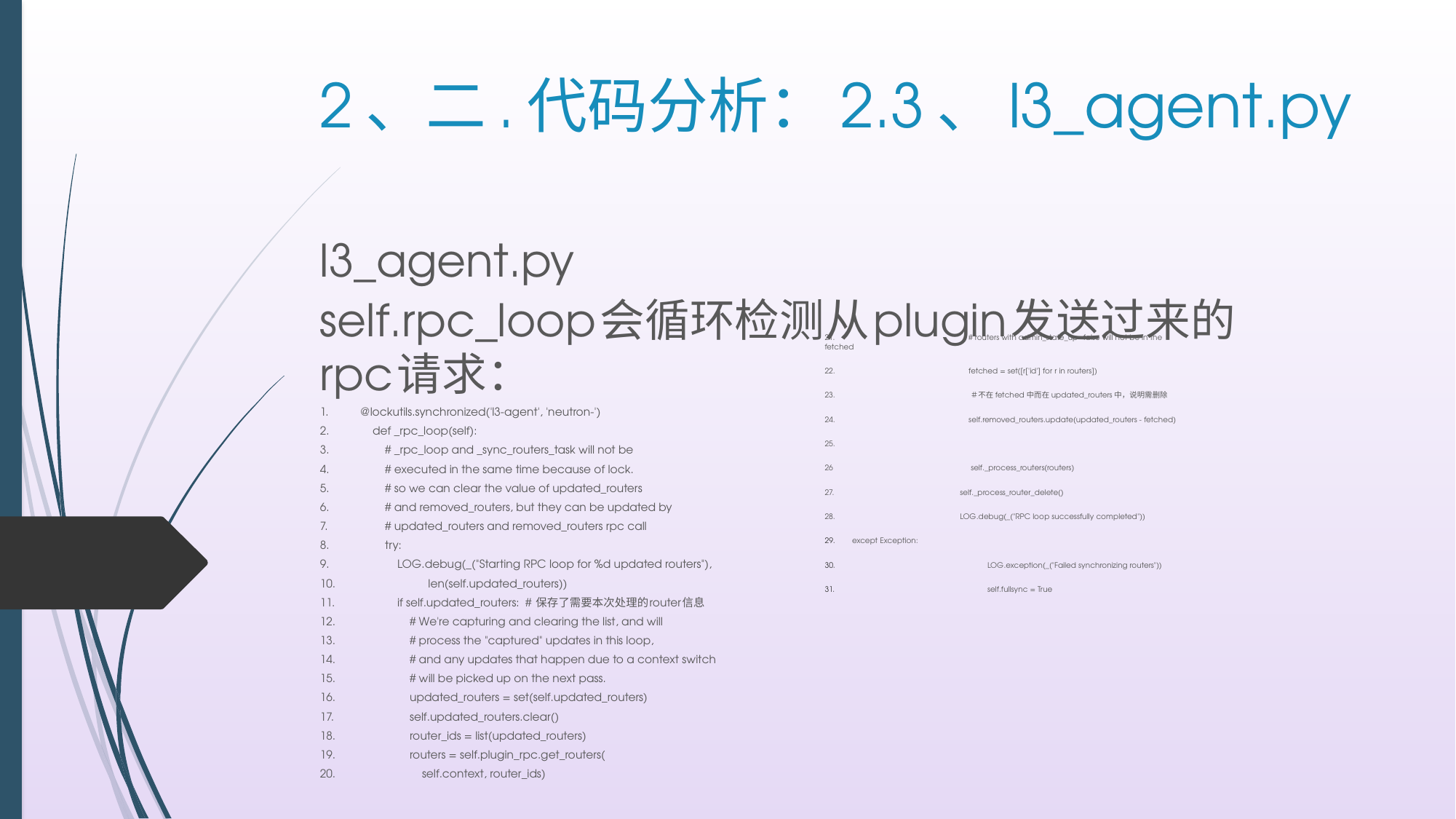

# 2、二.代码分析：2.3、l3_agent.py
l3_agent.py
self.rpc_loop会循环检测从plugin发送过来的rpc请求：
1.	@lockutils.synchronized('l3-agent', 'neutron-')
2.	    def _rpc_loop(self):
3.	        # _rpc_loop and _sync_routers_task will not be
4.	        # executed in the same time because of lock.
5.	        # so we can clear the value of updated_routers
6.	        # and removed_routers, but they can be updated by
7.	        # updated_routers and removed_routers rpc call
8.	        try:
9.	            LOG.debug(_("Starting RPC loop for %d updated routers"),
10.	                      len(self.updated_routers))
11.	            if self.updated_routers:  # 保存了需要本次处理的router信息
12.	                # We're capturing and clearing the list, and will
13.	                # process the "captured" updates in this loop,
14.	                # and any updates that happen due to a context switch
15.	                # will be picked up on the next pass.
16.	                updated_routers = set(self.updated_routers)
17.	                self.updated_routers.clear()
18.	                router_ids = list(updated_routers)
19.	                routers = self.plugin_rpc.get_routers(
20.	                    self.context, router_ids)
21.	                # routers with admin_state_up=false will not be in the fetched
22.	                fetched = set([r['id'] for r in routers])
23.	                ＃不在fetched中而在updated_routers中，说明需删除
24.	                self.removed_routers.update(updated_routers - fetched)
25.
26	                 self._process_routers(routers)
27.	            self._process_router_delete()
28.	            LOG.debug(_("RPC loop successfully completed"))
except Exception:
	            LOG.exception(_("Failed synchronizing routers"))
	            self.fullsync = True